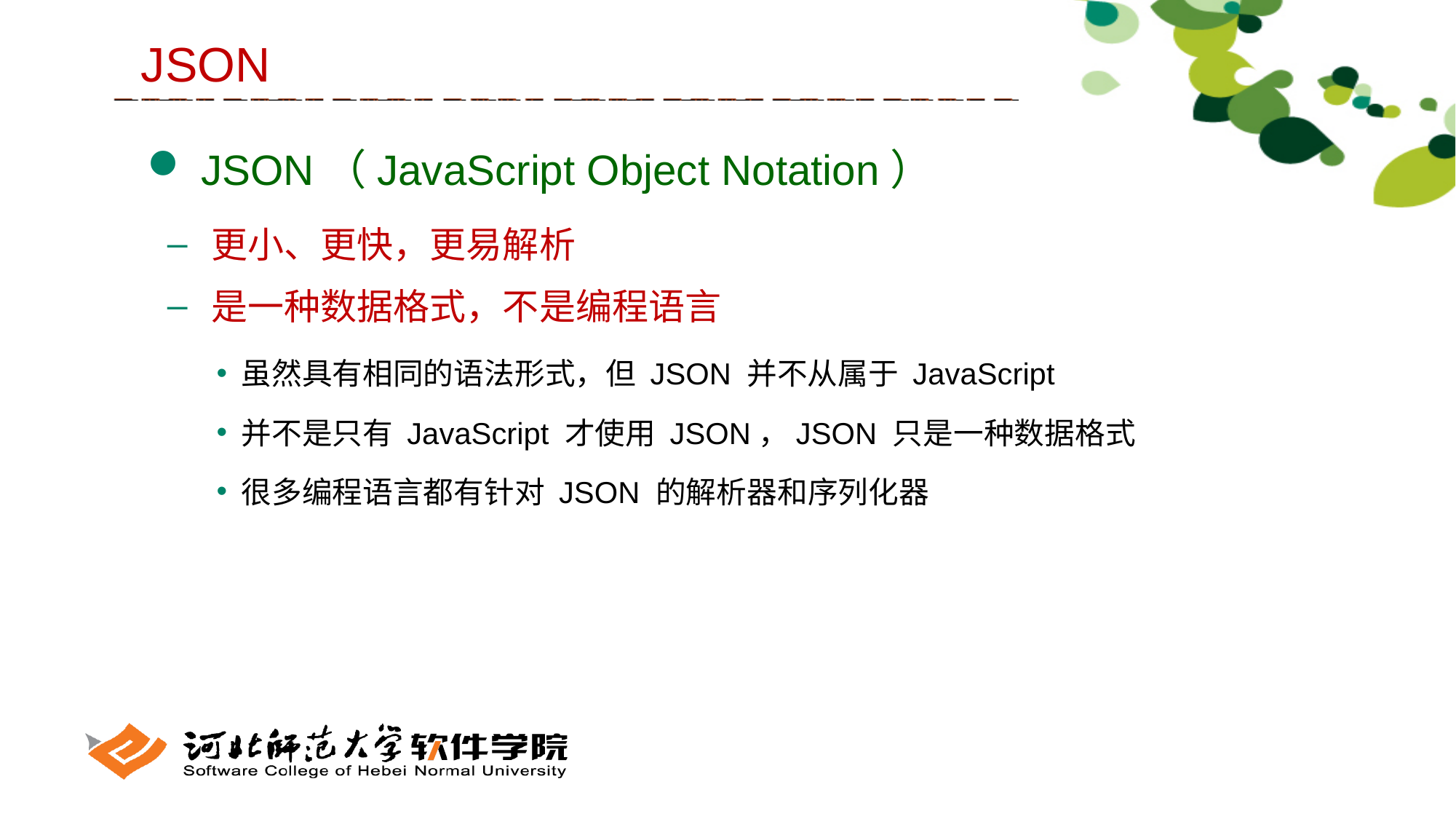

JSON
 JSON（JavaScript Object Notation）
 更小、更快，更易解析
 是一种数据格式，不是编程语言
 虽然具有相同的语法形式，但 JSON 并不从属于 JavaScript
 并不是只有 JavaScript 才使用 JSON，JSON 只是一种数据格式
 很多编程语言都有针对 JSON 的解析器和序列化器